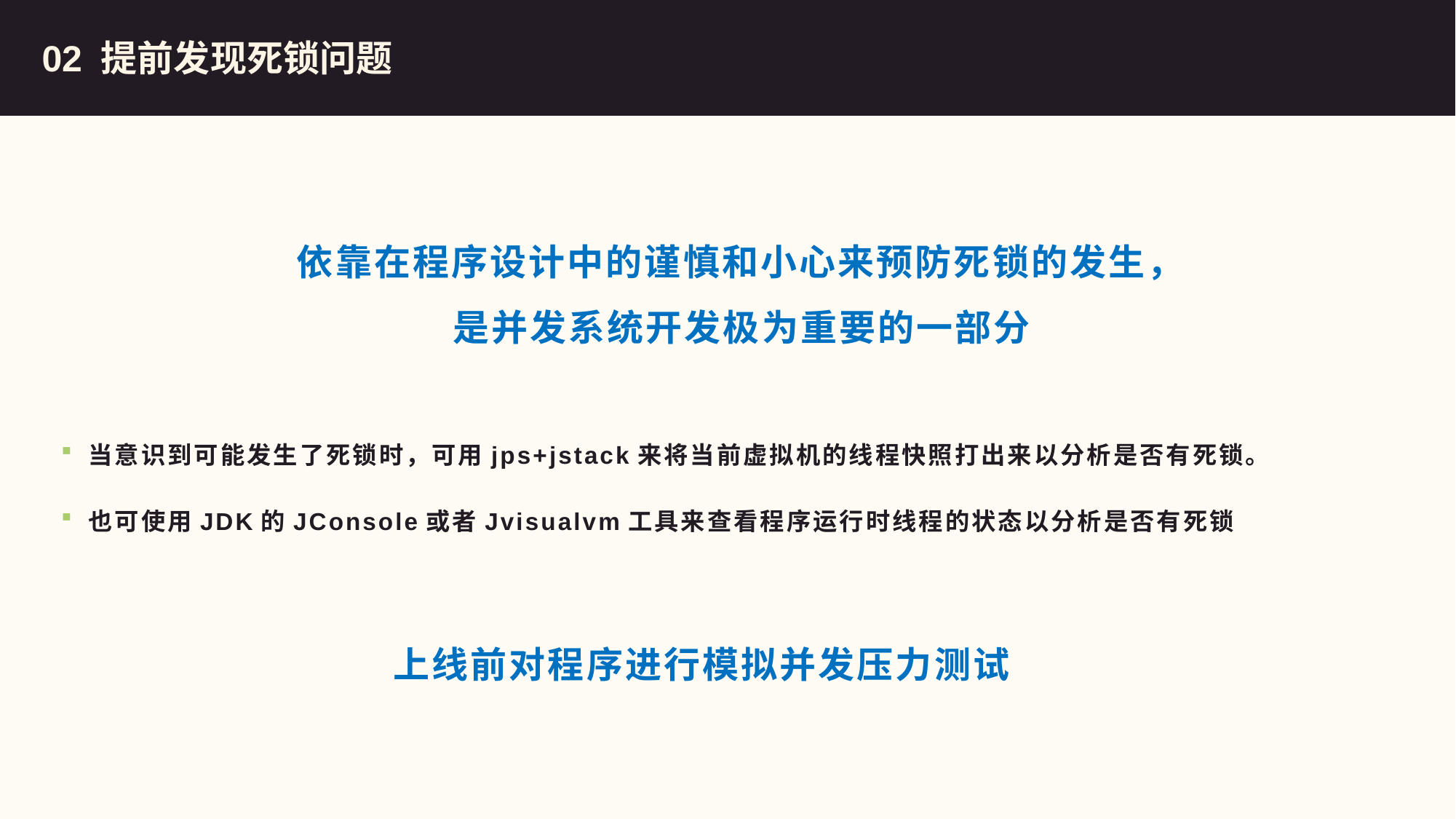

总结
02 提前发现死锁问题
依靠在程序设计中的谨慎和小心来预防死锁的发生，是并发系统开发极为重要的一部分
当意识到可能发生了死锁时，可用jps+jstack来将当前虚拟机的线程快照打出来以分析是否有死锁。
也可使用JDK的JConsole或者Jvisualvm工具来查看程序运行时线程的状态以分析是否有死锁
上线前对程序进行模拟并发压力测试